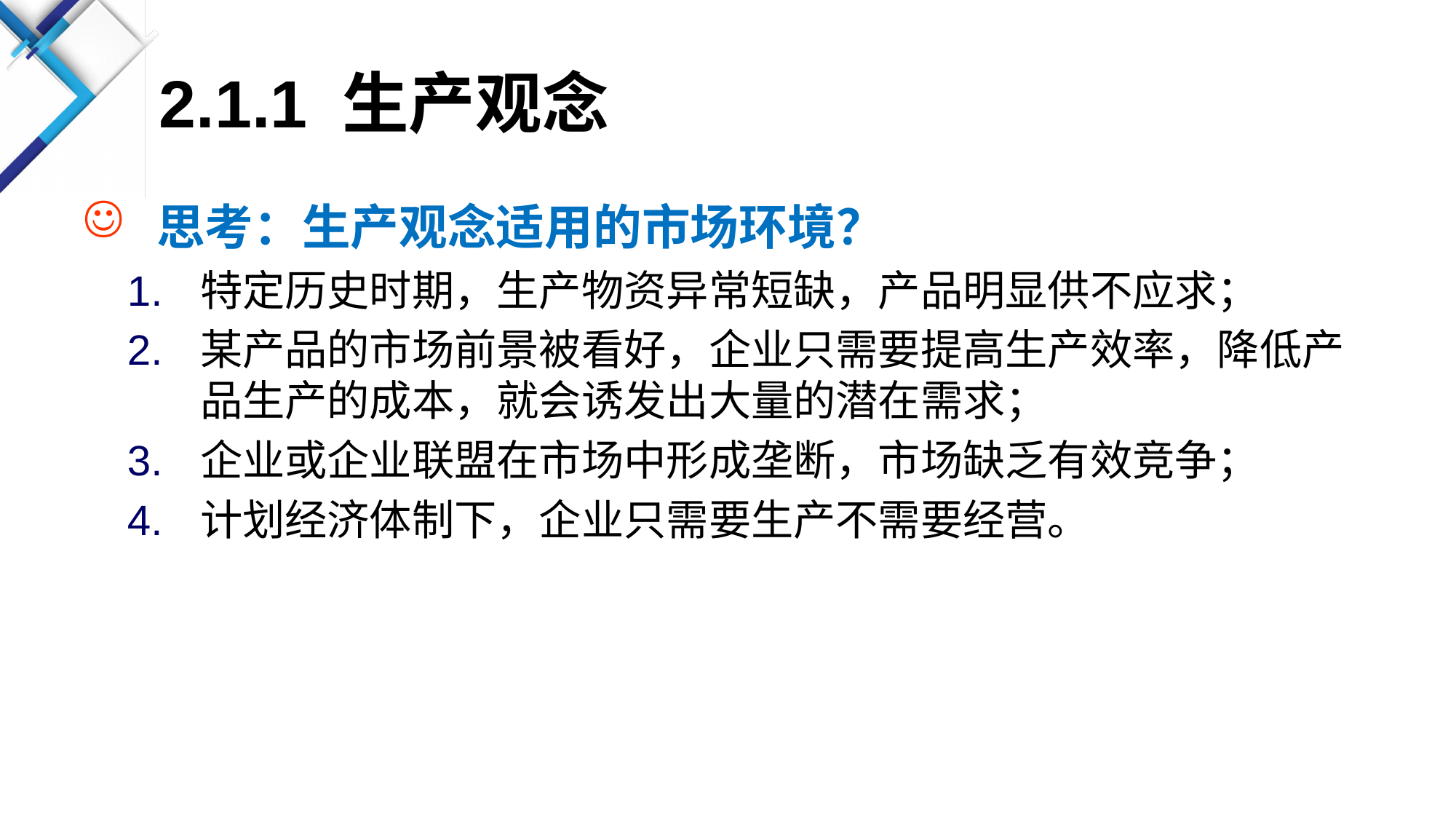

# 2.1.1 生产观念
思考：生产观念适用的市场环境？
特定历史时期，生产物资异常短缺，产品明显供不应求；
某产品的市场前景被看好，企业只需要提高生产效率，降低产品生产的成本，就会诱发出大量的潜在需求；
企业或企业联盟在市场中形成垄断，市场缺乏有效竞争；
计划经济体制下，企业只需要生产不需要经营。